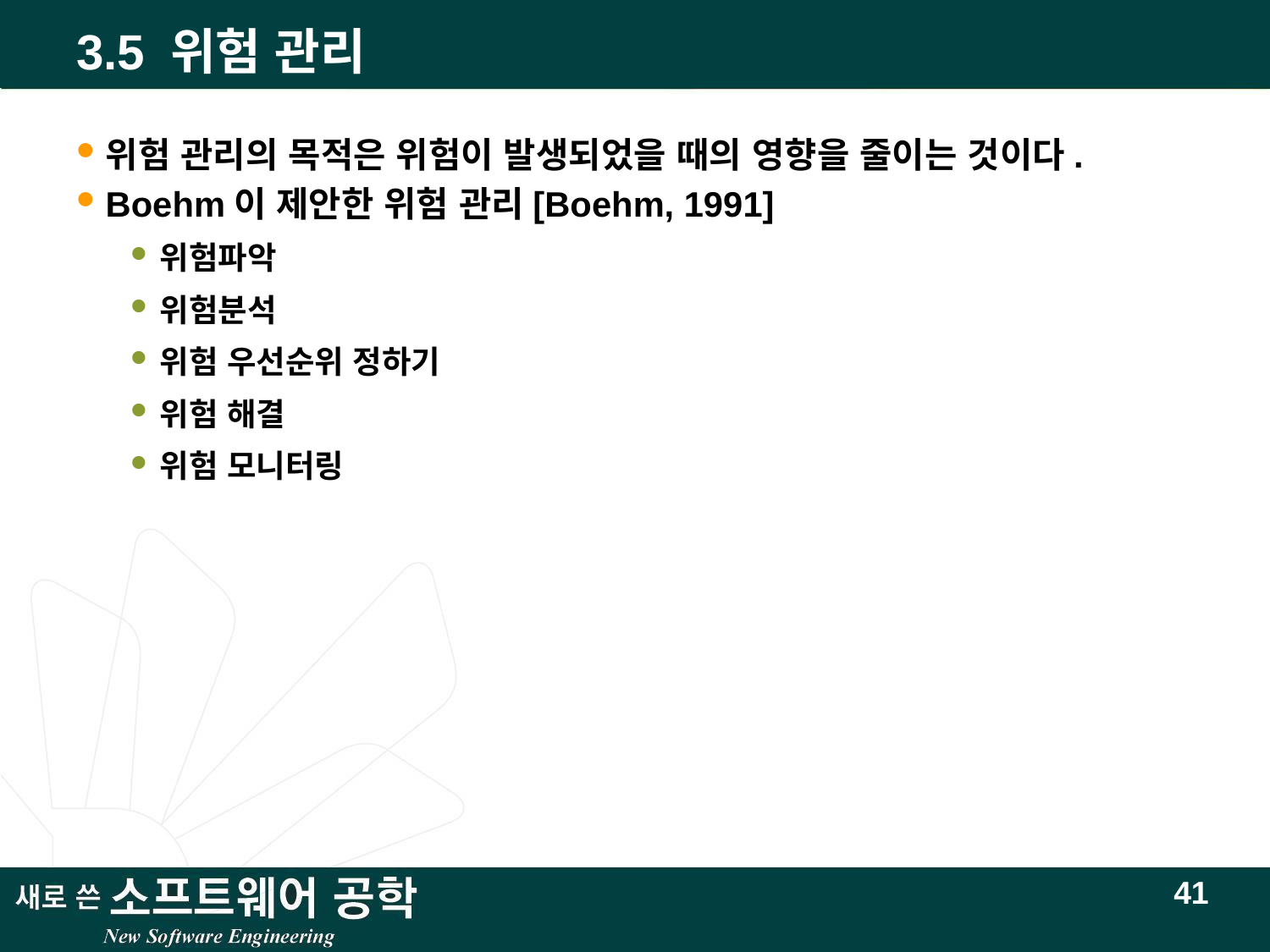

# 3.5 위험 관리
위험 관리의 목적은 위험이 발생되었을 때의 영향을 줄이는 것이다.
Boehm이 제안한 위험 관리[Boehm, 1991]
위험파악
위험분석
위험 우선순위 정하기
위험 해결
위험 모니터링
41